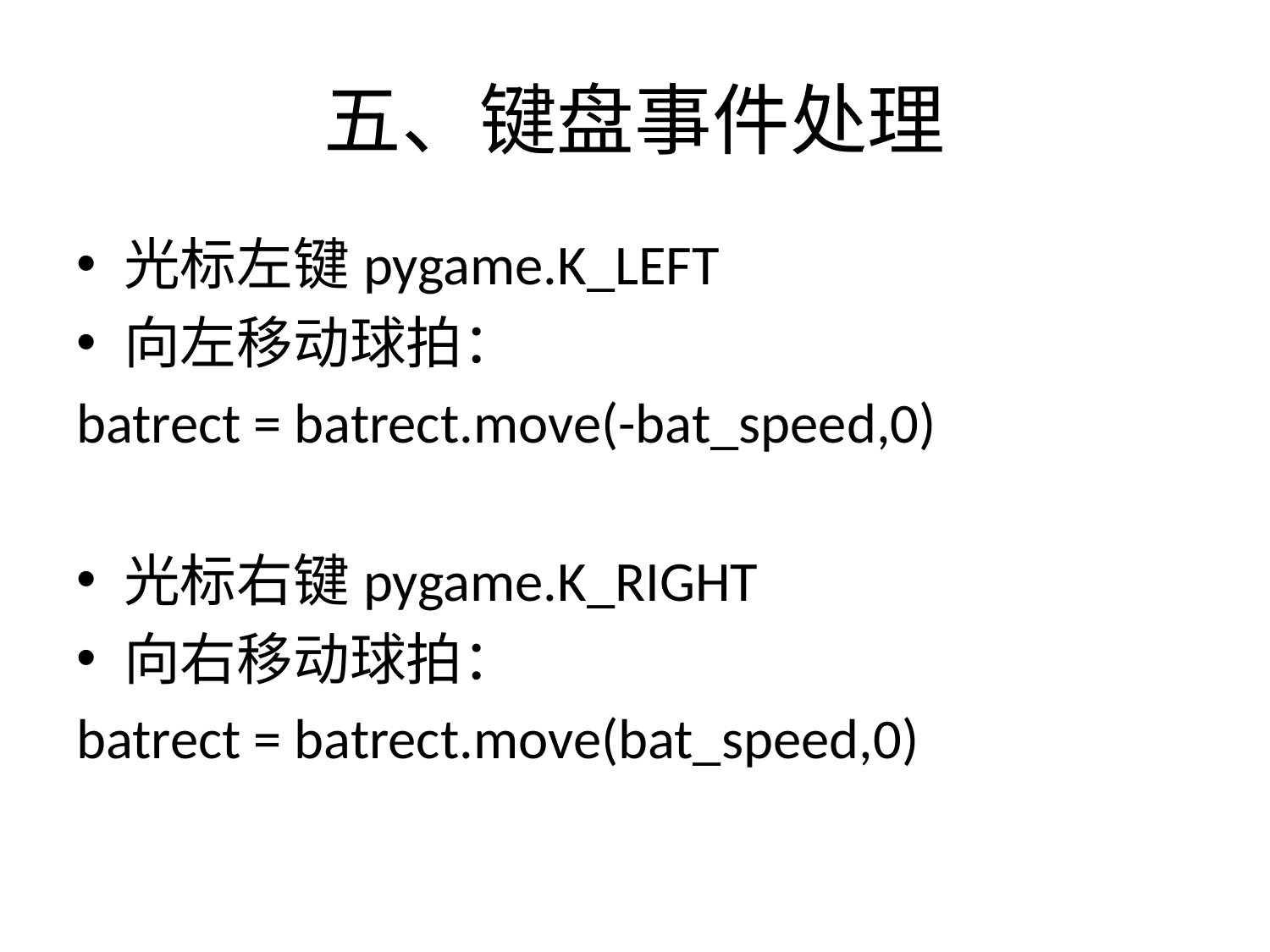

# 五、键盘事件处理
光标左键pygame.K_LEFT
向左移动球拍：
batrect = batrect.move(-bat_speed,0)

光标右键pygame.K_RIGHT
向右移动球拍：
batrect = batrect.move(bat_speed,0)